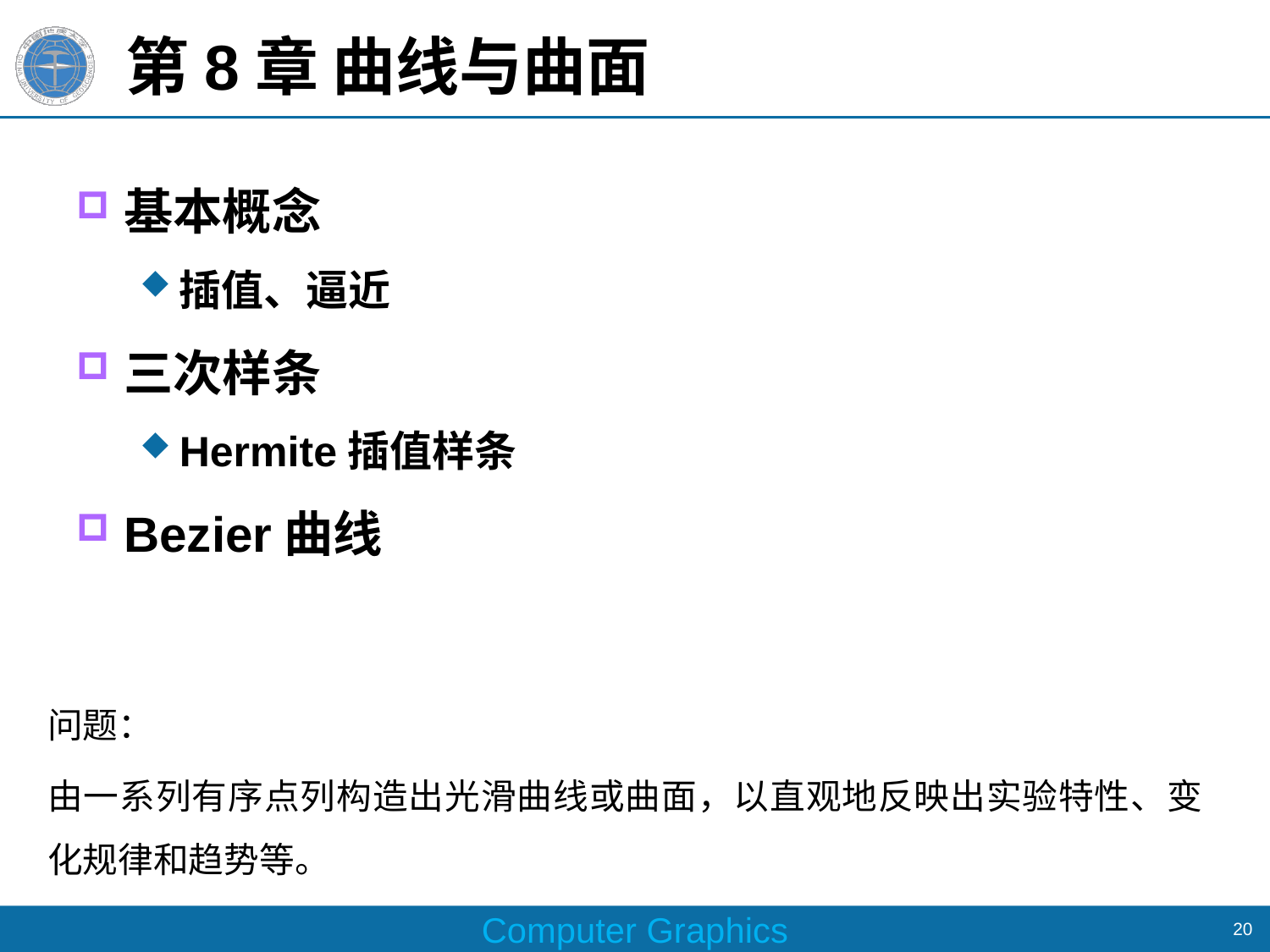

# 第8章 曲线与曲面
基本概念
插值、逼近
三次样条
Hermite插值样条
Bezier曲线
问题：
由一系列有序点列构造出光滑曲线或曲面，以直观地反映出实验特性、变化规律和趋势等。